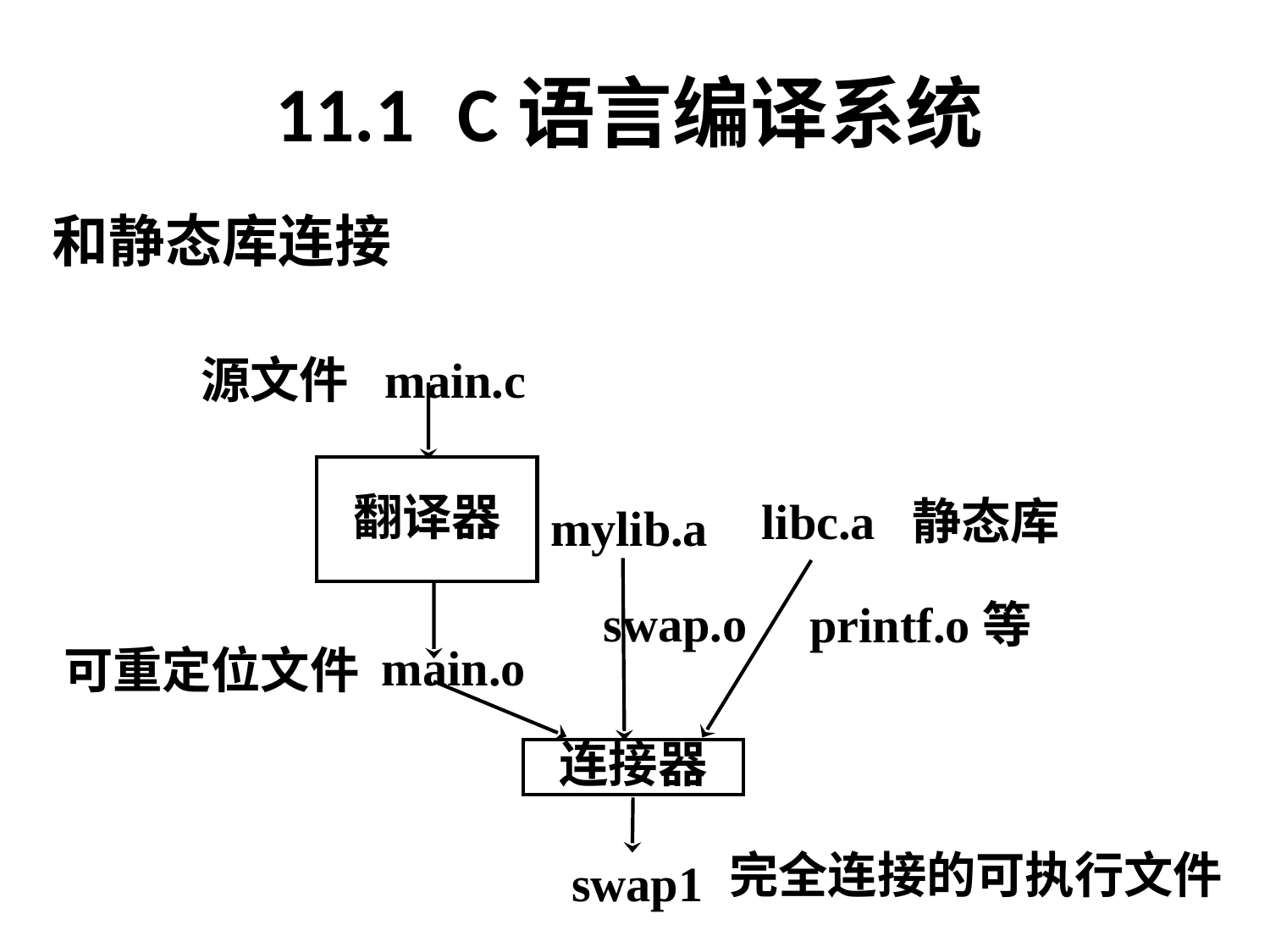

# 11.1  C语言编译系统
和静态库连接
源文件
main.c

翻译器
libc.a  静态库
mylib.a

swap.o
printf.o等
main.o
可重定位文件

连接器

完全连接的可执行文件
swap1